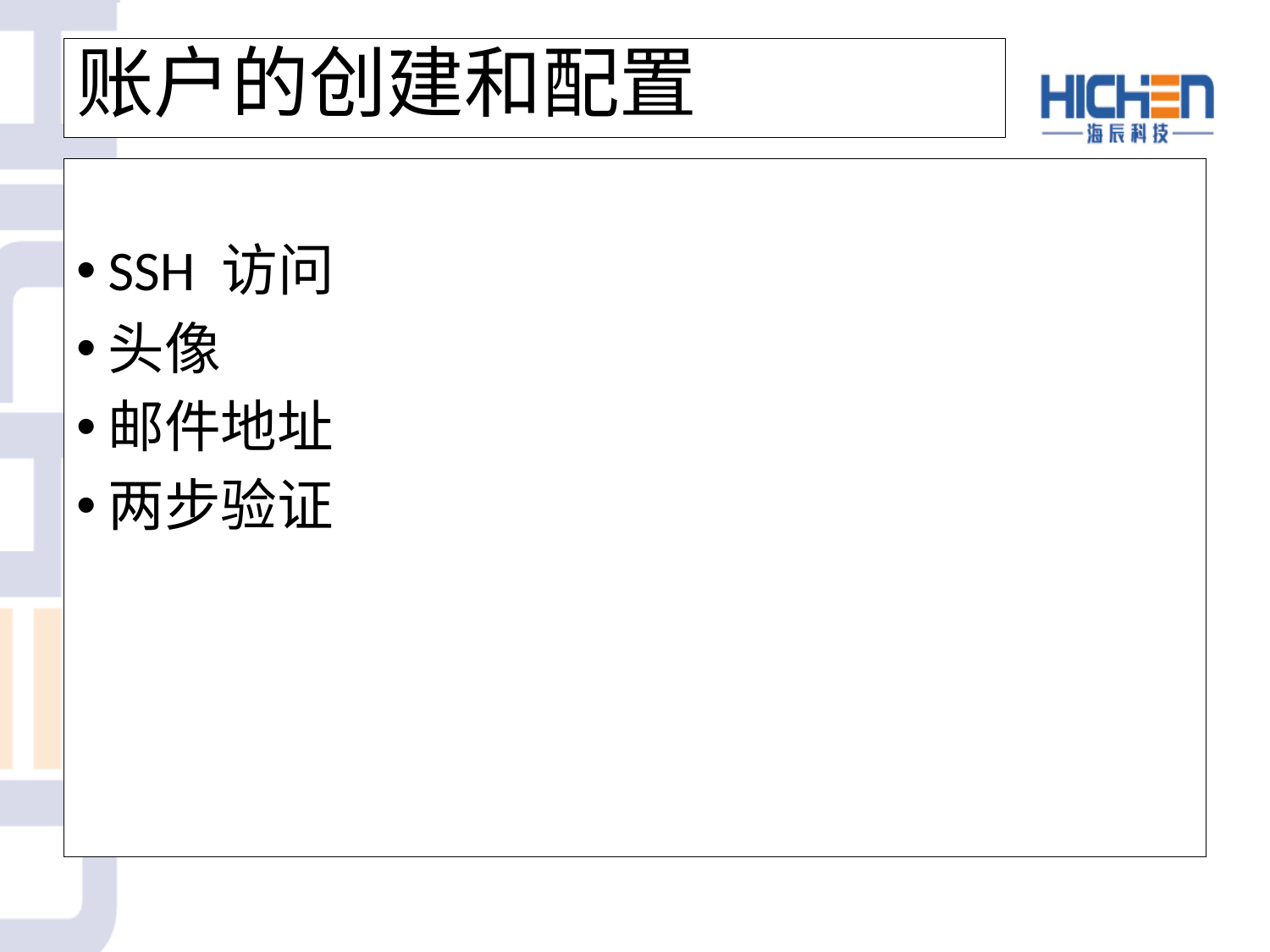

# 账户的创建和配置

SSH 访问
头像
邮件地址
两步验证